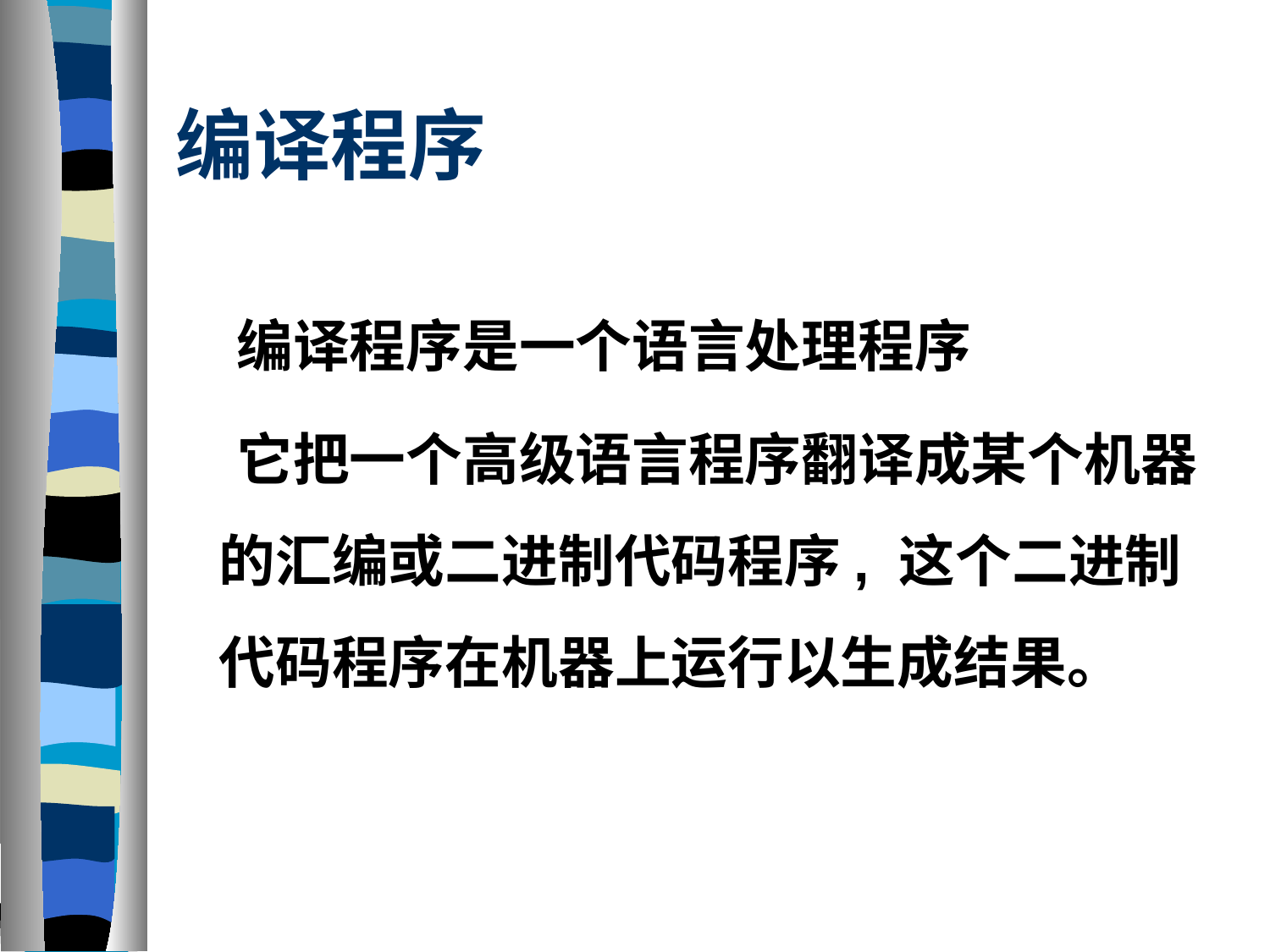

# 编译程序

    编译程序是一个语言处理程序
    它把一个高级语言程序翻译成某个机器的汇编或二进制代码程序, 这个二进制代码程序在机器上运行以生成结果。